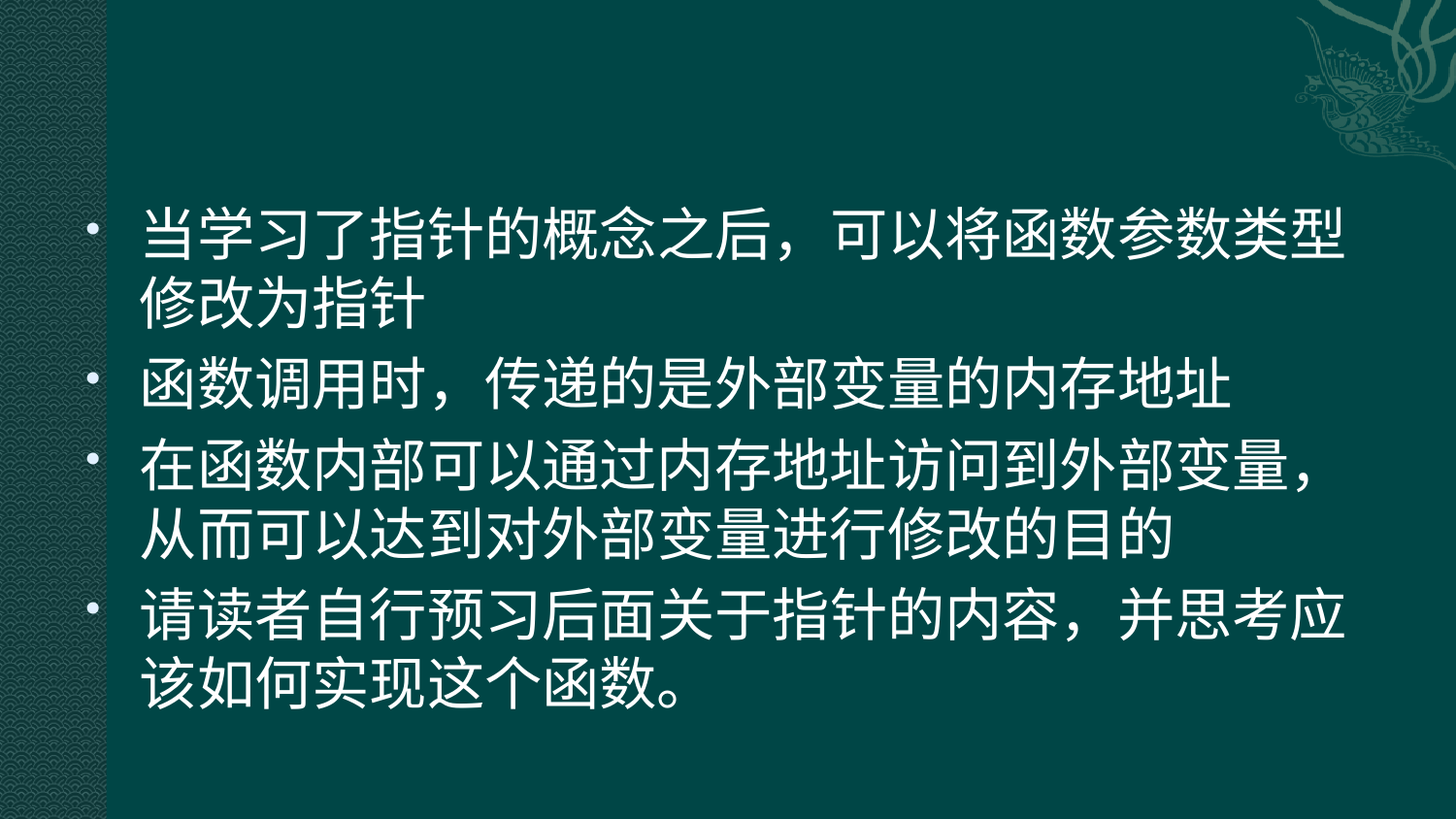

#
当学习了指针的概念之后，可以将函数参数类型修改为指针
函数调用时，传递的是外部变量的内存地址
在函数内部可以通过内存地址访问到外部变量，从而可以达到对外部变量进行修改的目的
请读者自行预习后面关于指针的内容，并思考应该如何实现这个函数。